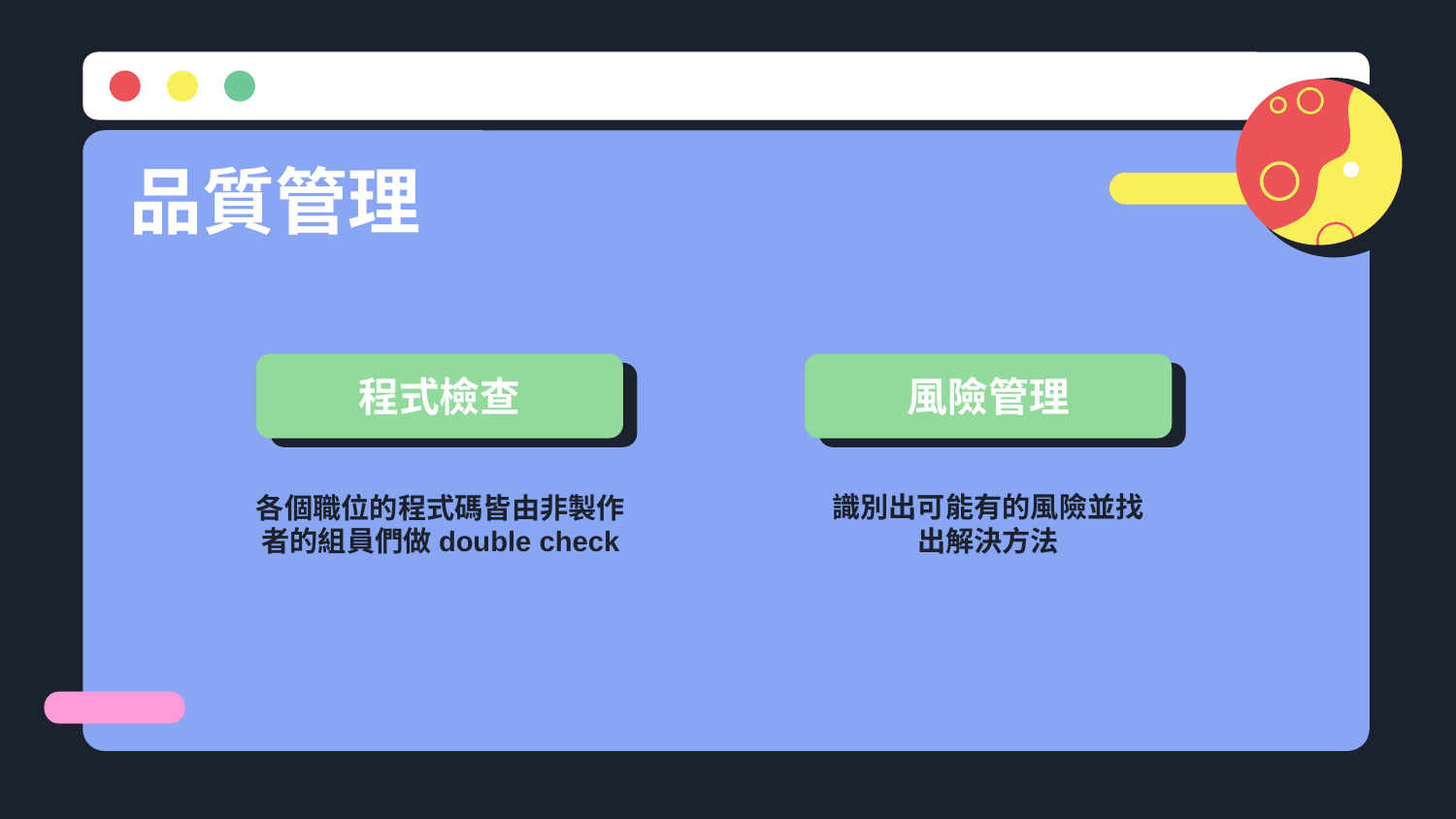

# 品質管理

風險管理
程式檢查
各個職位的程式碼皆由非製作者的組員們做double check
識別出可能有的風險並找出解決方法